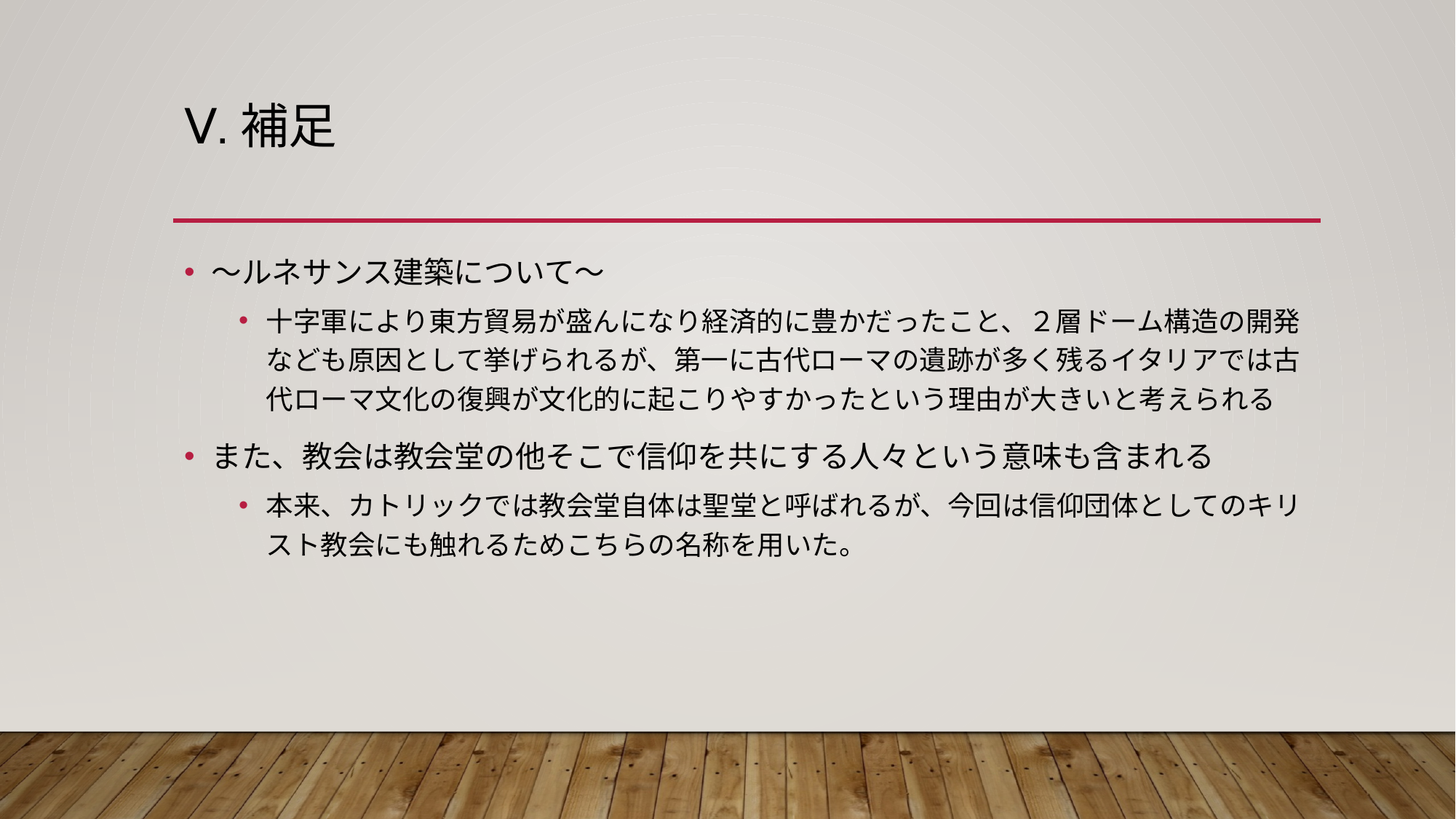

# Ⅴ.補足
～ルネサンス建築について～
十字軍により東方貿易が盛んになり経済的に豊かだったこと、２層ドーム構造の開発なども原因として挙げられるが、第一に古代ローマの遺跡が多く残るイタリアでは古代ローマ文化の復興が文化的に起こりやすかったという理由が大きいと考えられる
また、教会は教会堂の他そこで信仰を共にする人々という意味も含まれる
本来、カトリックでは教会堂自体は聖堂と呼ばれるが、今回は信仰団体としてのキリスト教会にも触れるためこちらの名称を用いた。